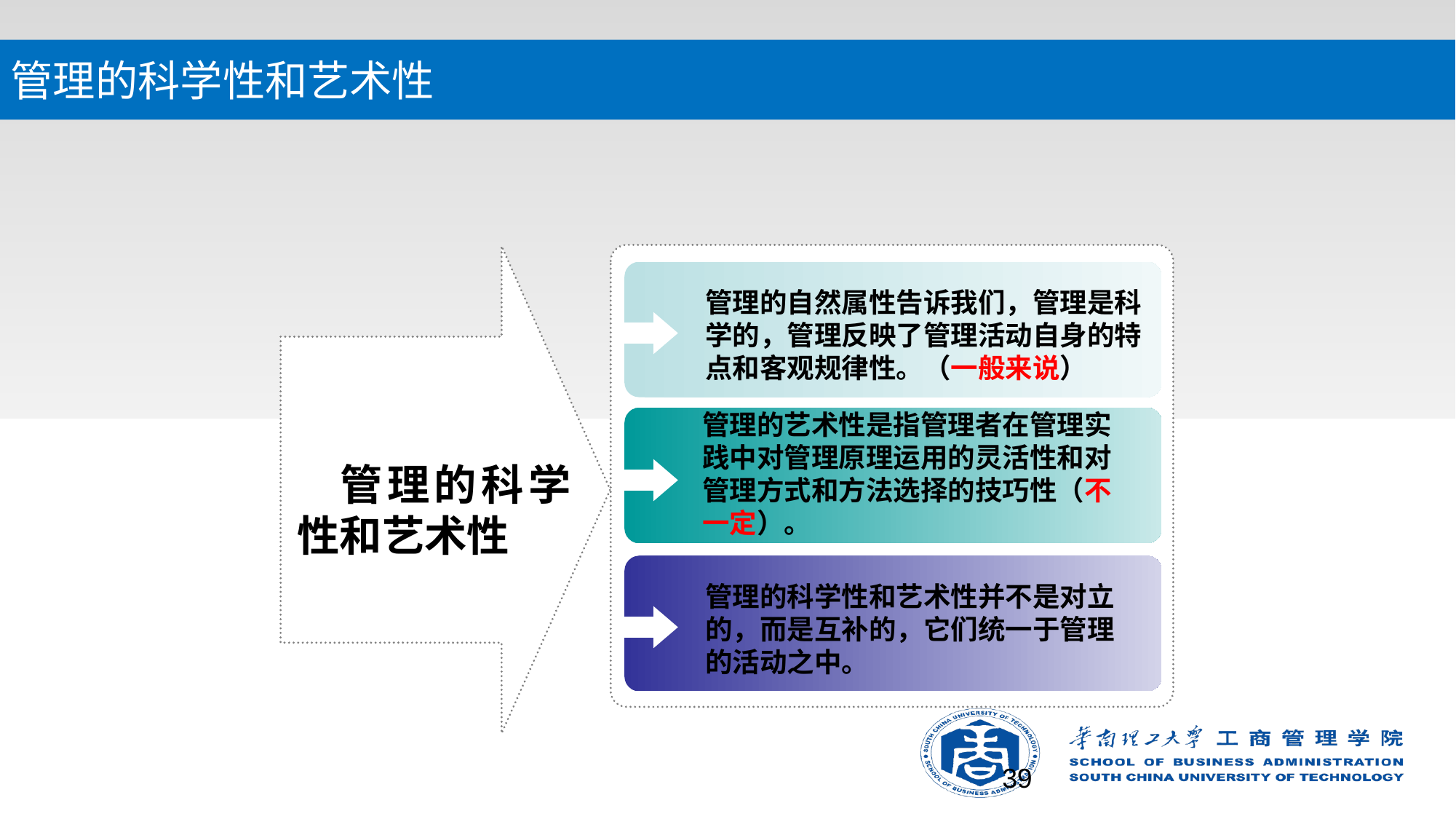

# 管理的科学性和艺术性

管理的自然属性告诉我们，管理是科学的，管理反映了管理活动自身的特点和客观规律性。（一般来说）
管理的艺术性是指管理者在管理实践中对管理原理运用的灵活性和对管理方式和方法选择的技巧性（不一定）。

   管理的科学性和艺术性

管理的科学性和艺术性并不是对立的，而是互补的，它们统一于管理的活动之中。
39